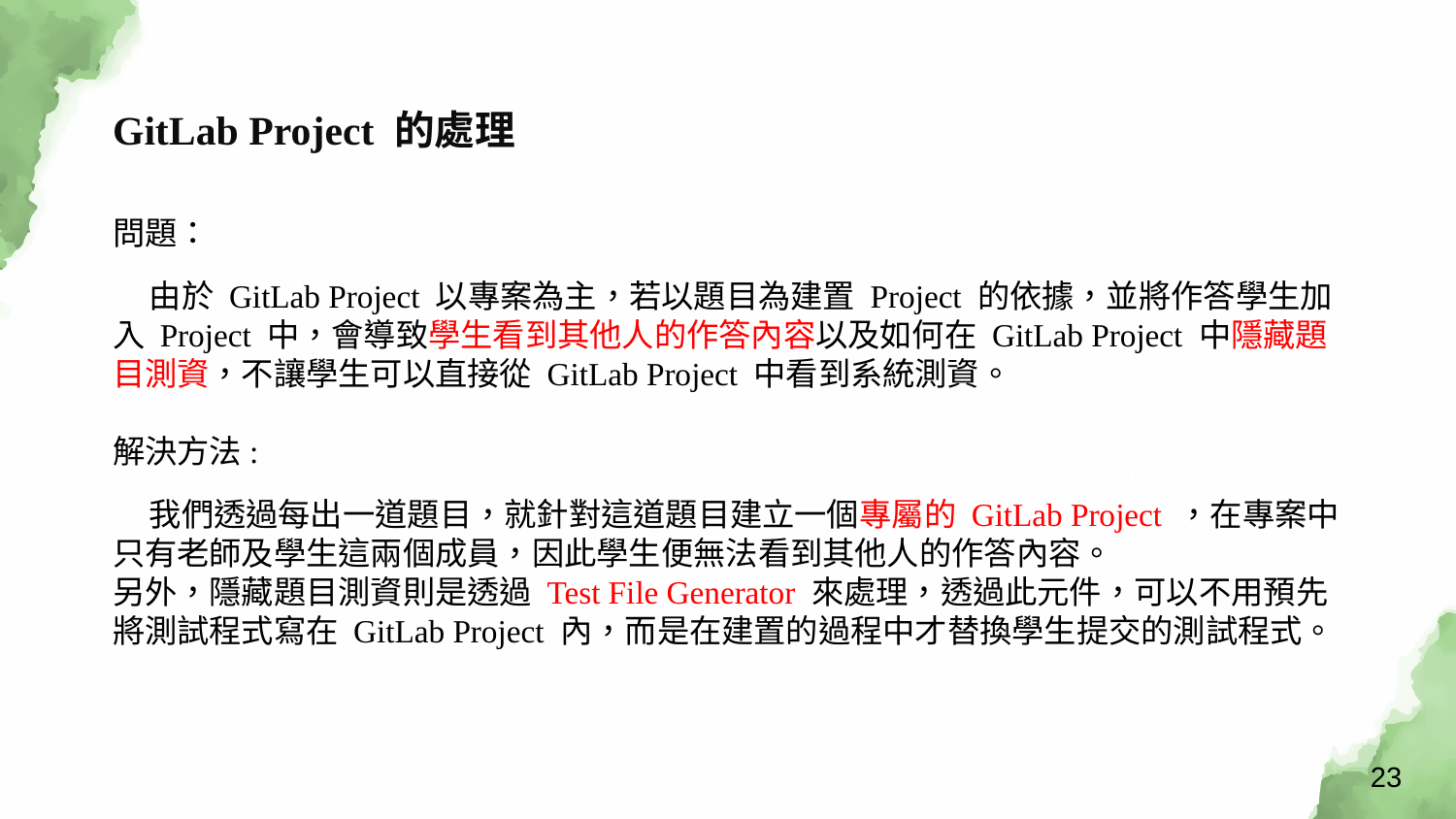

GitLab Project 的處理
問題：

    由於 GitLab Project 以專案為主，若以題目為建置 Project 的依據，並將作答學生加入 Project 中，會導致學生看到其他人的作答內容以及如何在 GitLab Project 中隱藏題目測資，不讓學生可以直接從 GitLab Project 中看到系統測資。

解決方法:

    我們透過每出一道題目，就針對這道題目建立一個專屬的 GitLab Project ，在專案中只有老師及學生這兩個成員，因此學生便無法看到其他人的作答內容。
另外，隱藏題目測資則是透過 Test File Generator 來處理，透過此元件，可以不用預先將測試程式寫在 GitLab Project 內，而是在建置的過程中才替換學生提交的測試程式。
Venus
23